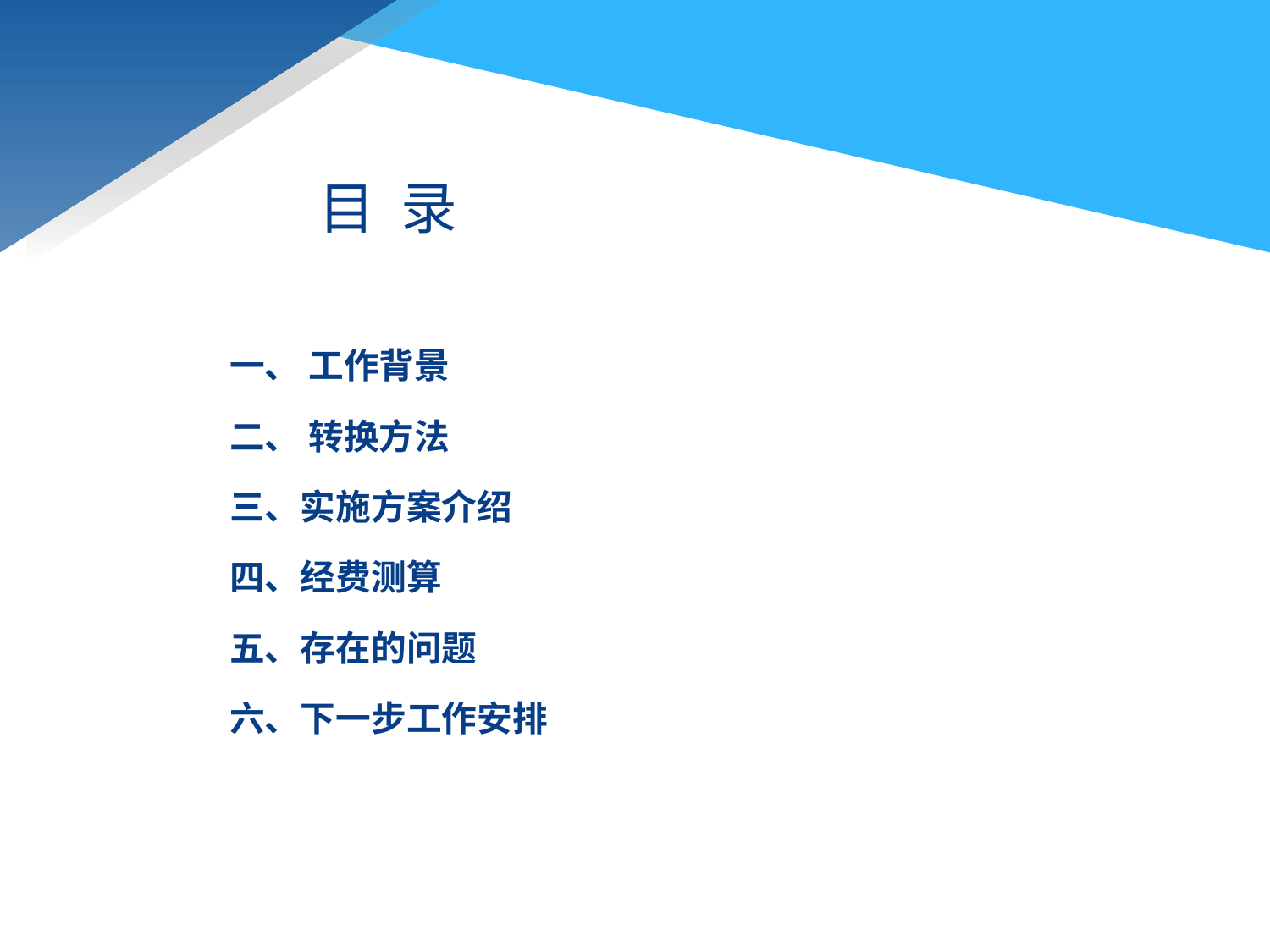

目  录
一、 工作背景
二、 转换方法
三、实施方案介绍
四、经费测算
五、存在的问题
六、下一步工作安排